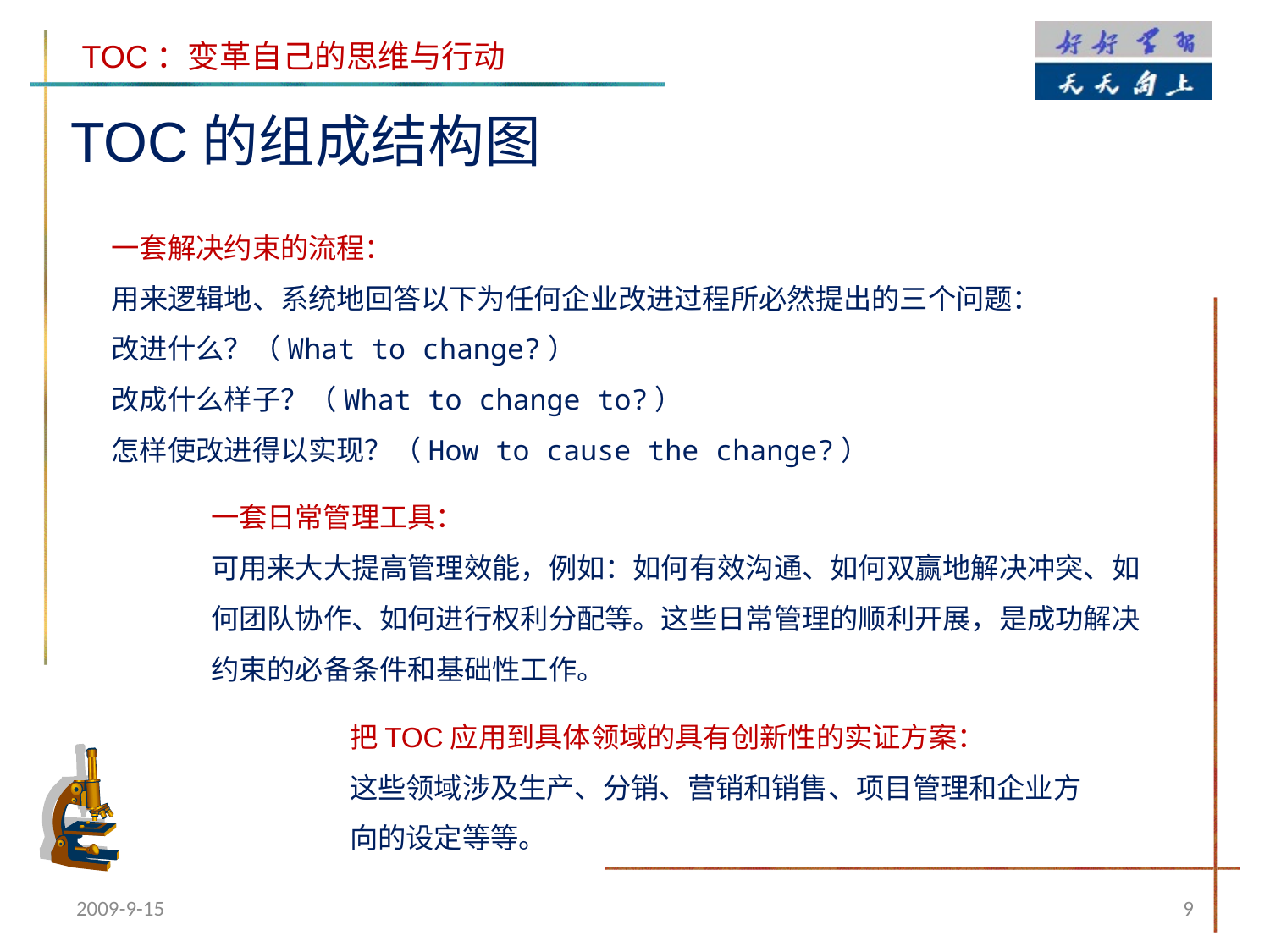

TOC的组成结构图
一套解决约束的流程：
用来逻辑地、系统地回答以下为任何企业改进过程所必然提出的三个问题：
改进什么？（What to change?）
改成什么样子？（What to change to?）
怎样使改进得以实现？（How to cause the change?）
一套日常管理工具：
可用来大大提高管理效能，例如：如何有效沟通、如何双赢地解决冲突、如何团队协作、如何进行权利分配等。这些日常管理的顺利开展，是成功解决约束的必备条件和基础性工作。
把TOC应用到具体领域的具有创新性的实证方案：
这些领域涉及生产、分销、营销和销售、项目管理和企业方向的设定等等。
2009-9-15
9